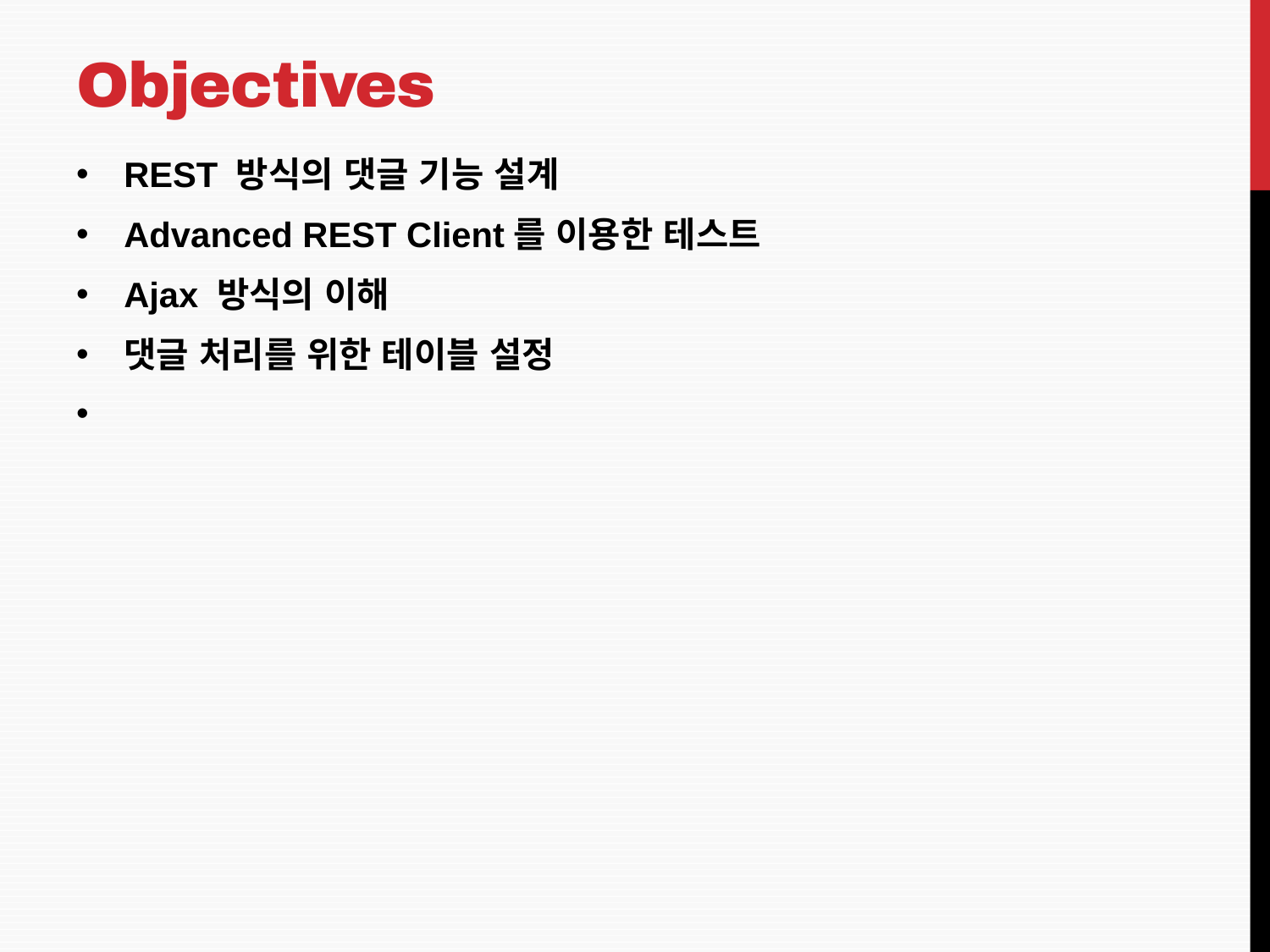

# Objectives
REST 방식의 댓글 기능 설계
Advanced REST Client를 이용한 테스트
Ajax 방식의 이해
댓글 처리를 위한 테이블 설정